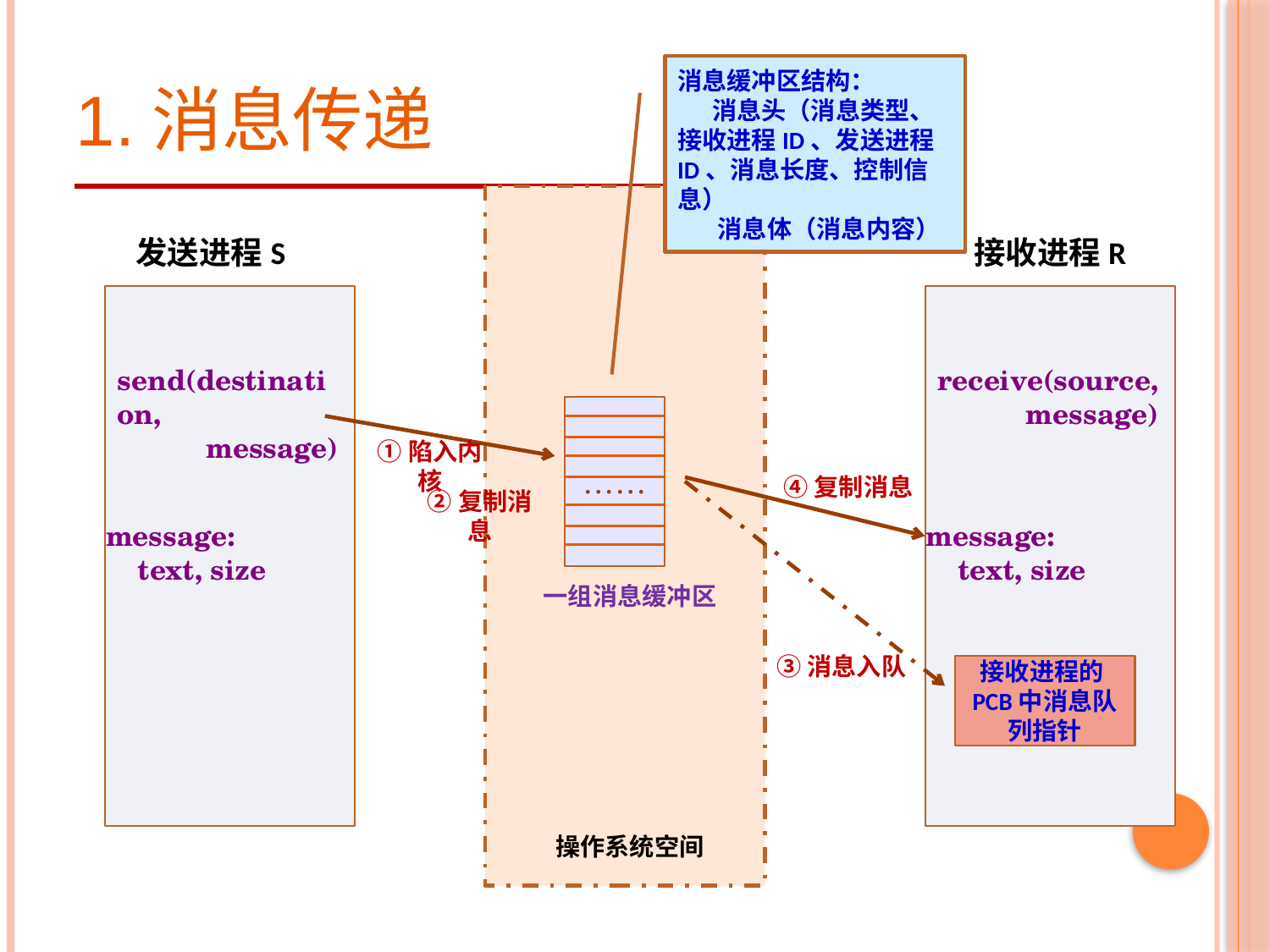

# 1.消息传递
消息缓冲区结构：
     消息头（消息类型、接收进程ID、发送进程ID、消息长度、控制信息）
      消息体（消息内容）

……
一组消息缓冲区
操作系统空间
发送进程S
接收进程R

send(destination,
           message)
receive(source,
           message)
①陷入内核
④复制消息
②复制消息
message:
    text, size
message:
    text, size
③消息入队
接收进程的PCB中消息队列指针